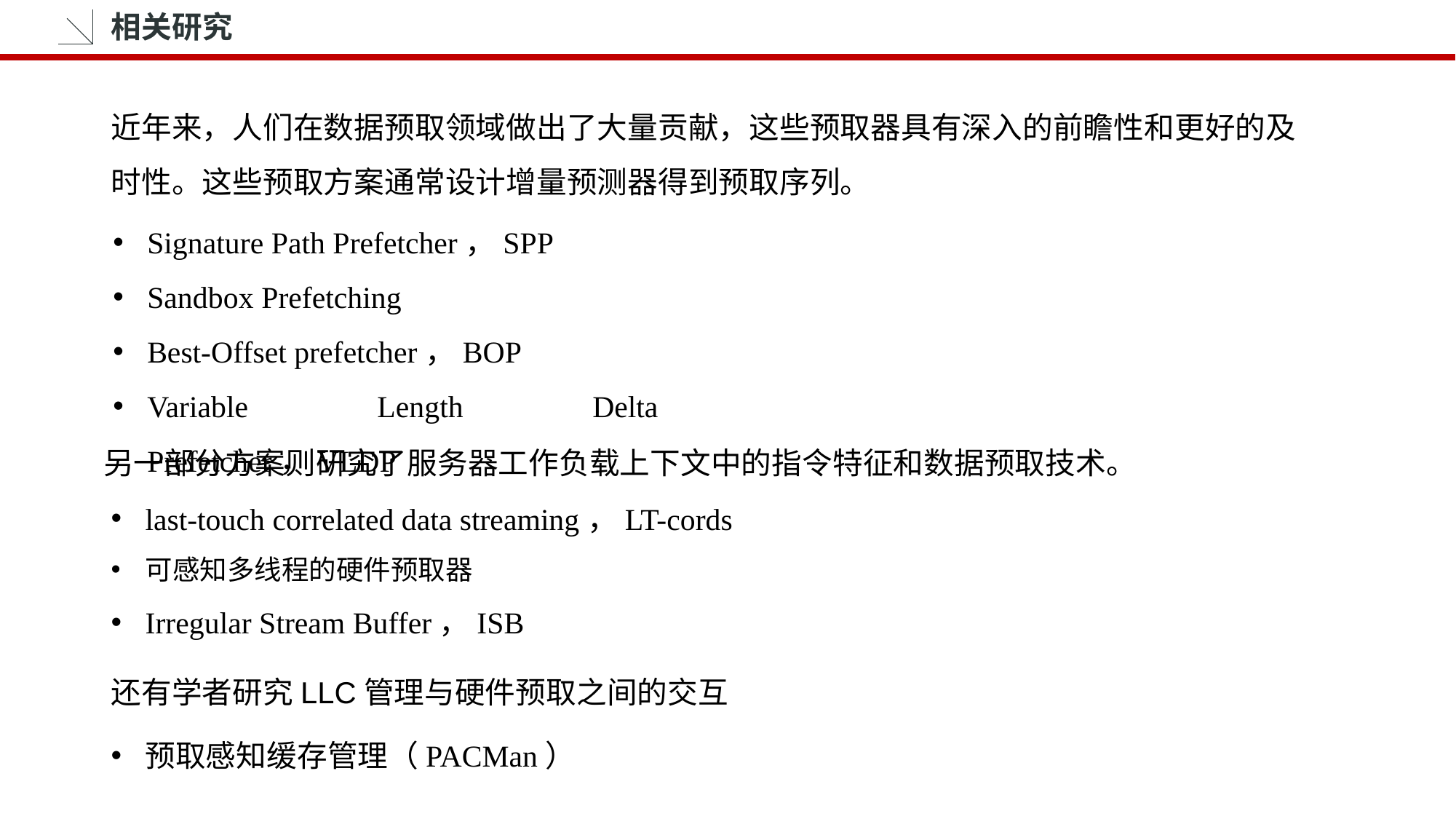

相关研究
近年来，人们在数据预取领域做出了大量贡献，这些预取器具有深入的前瞻性和更好的及时性。这些预取方案通常设计增量预测器得到预取序列。
Signature Path Prefetcher，SPP
Sandbox Prefetching
Best-Offset prefetcher，BOP
Variable Length Delta Prefetcher，VLDP
另一部分方案则研究了服务器工作负载上下文中的指令特征和数据预取技术。
last-touch correlated data streaming，LT-cords
可感知多线程的硬件预取器
Irregular Stream Buffer，ISB
还有学者研究LLC管理与硬件预取之间的交互
预取感知缓存管理（PACMan）